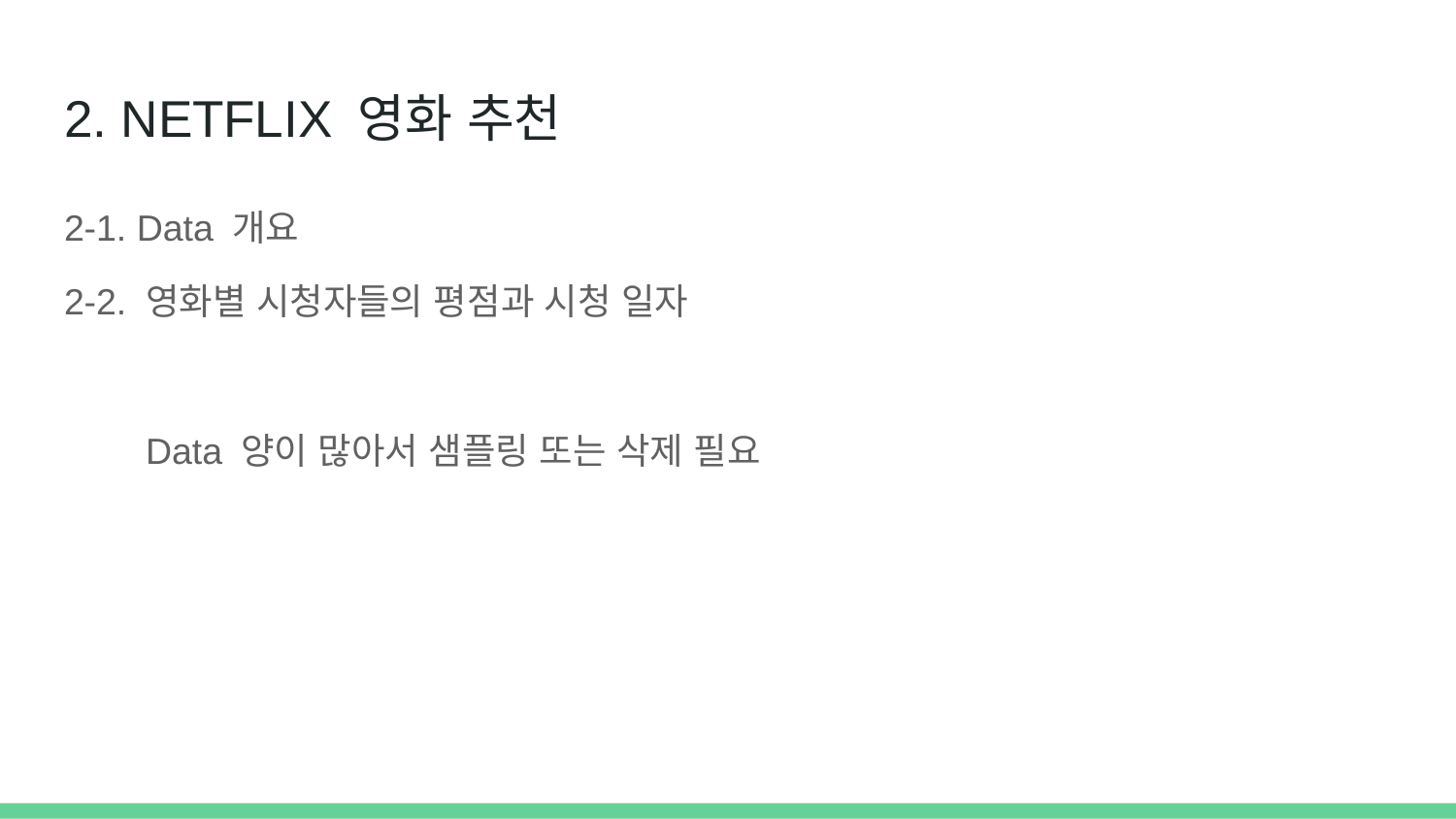

# 2. NETFLIX 영화 추천
2-1. Data 개요
2-2. 영화별 시청자들의 평점과 시청 일자

        Data 양이 많아서 샘플링 또는 삭제 필요